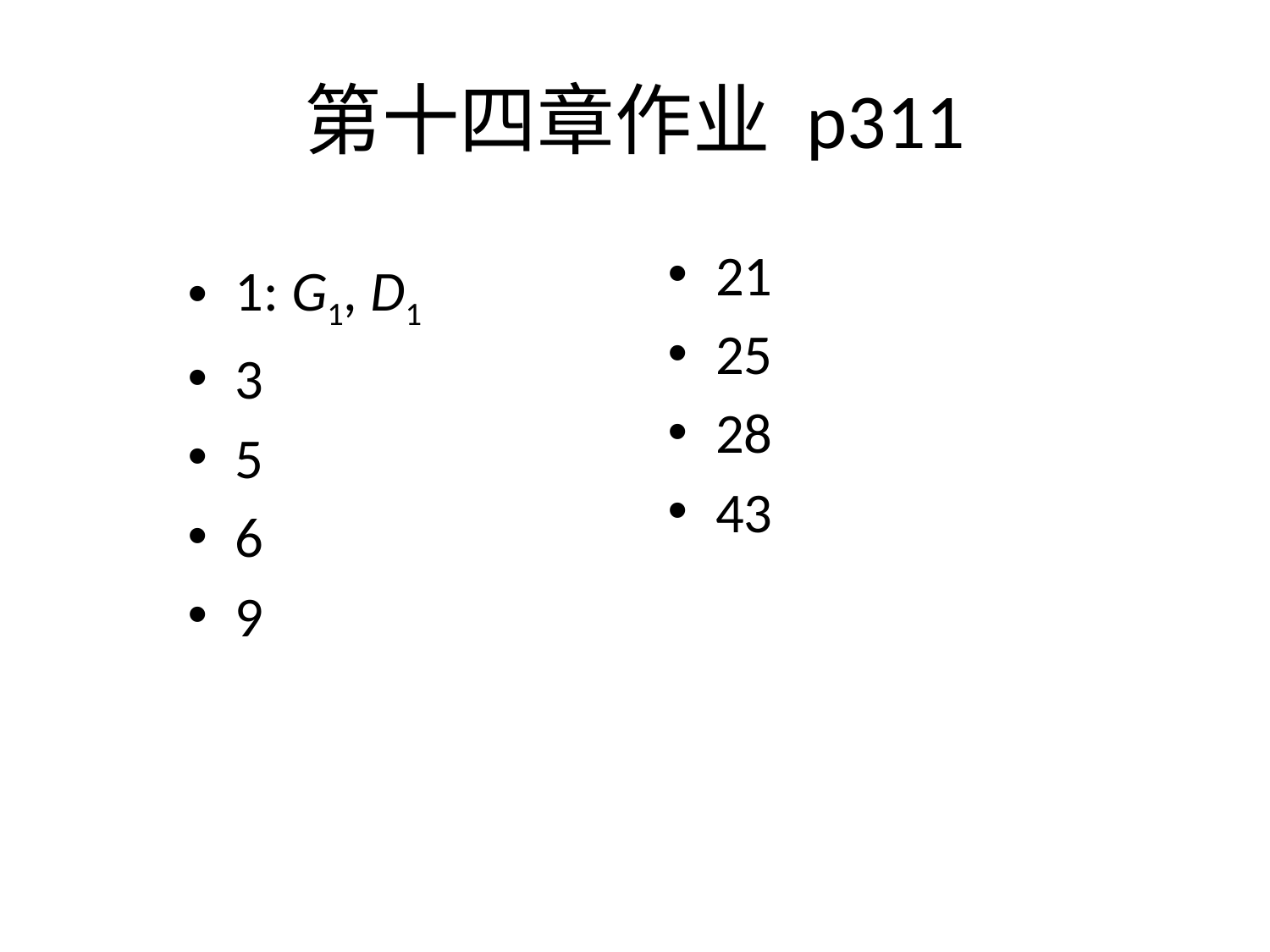

# 第十四章作业 p311
21
25
28
43
1: G1, D1
3
5
6
9